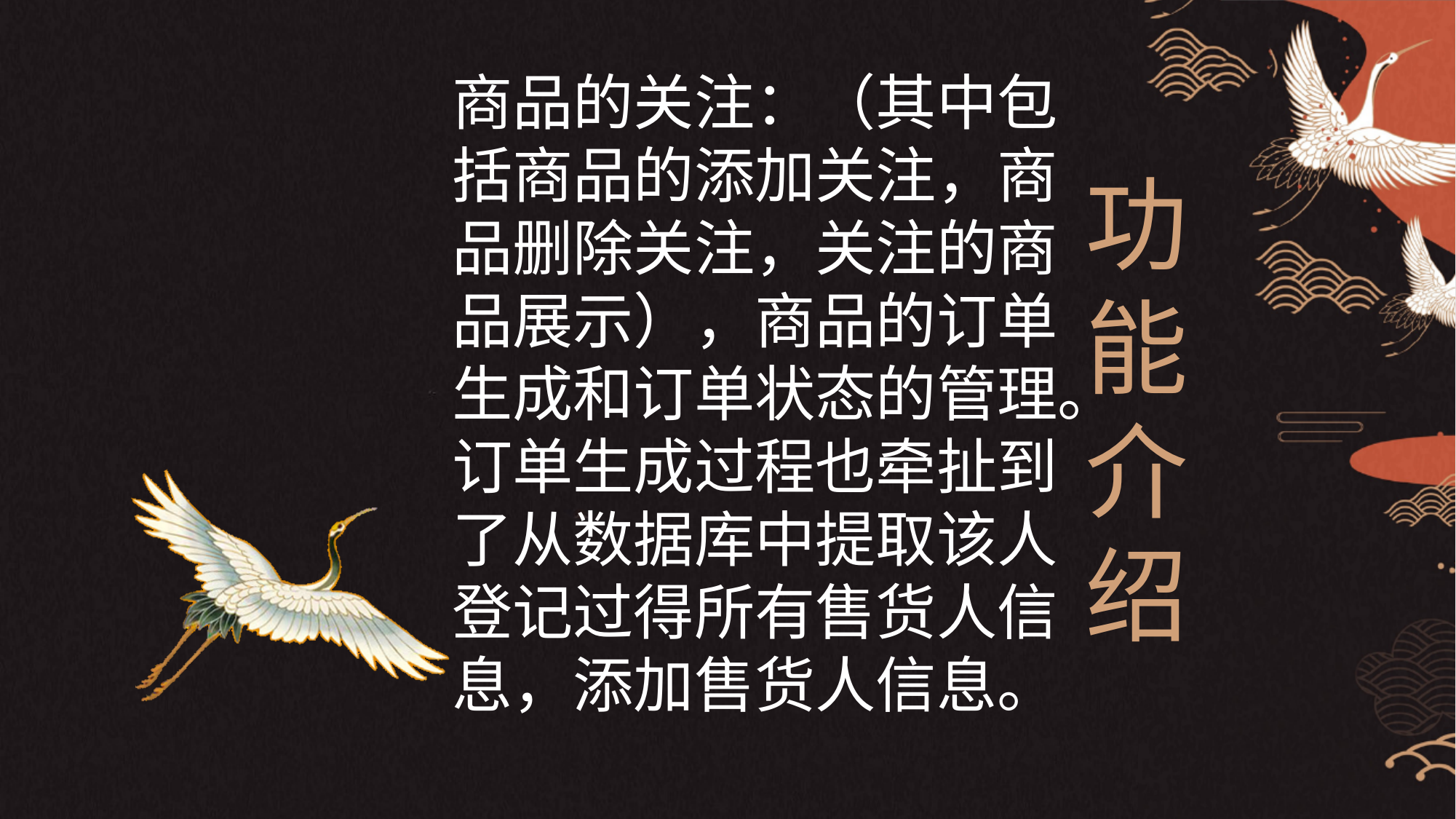

商品的关注：（其中包括商品的添加关注，商品删除关注，关注的商品展示），商品的订单生成和订单状态的管理。订单生成过程也牵扯到了从数据库中提取该人登记过得所有售货人信息，添加售货人信息。
# 功能介绍